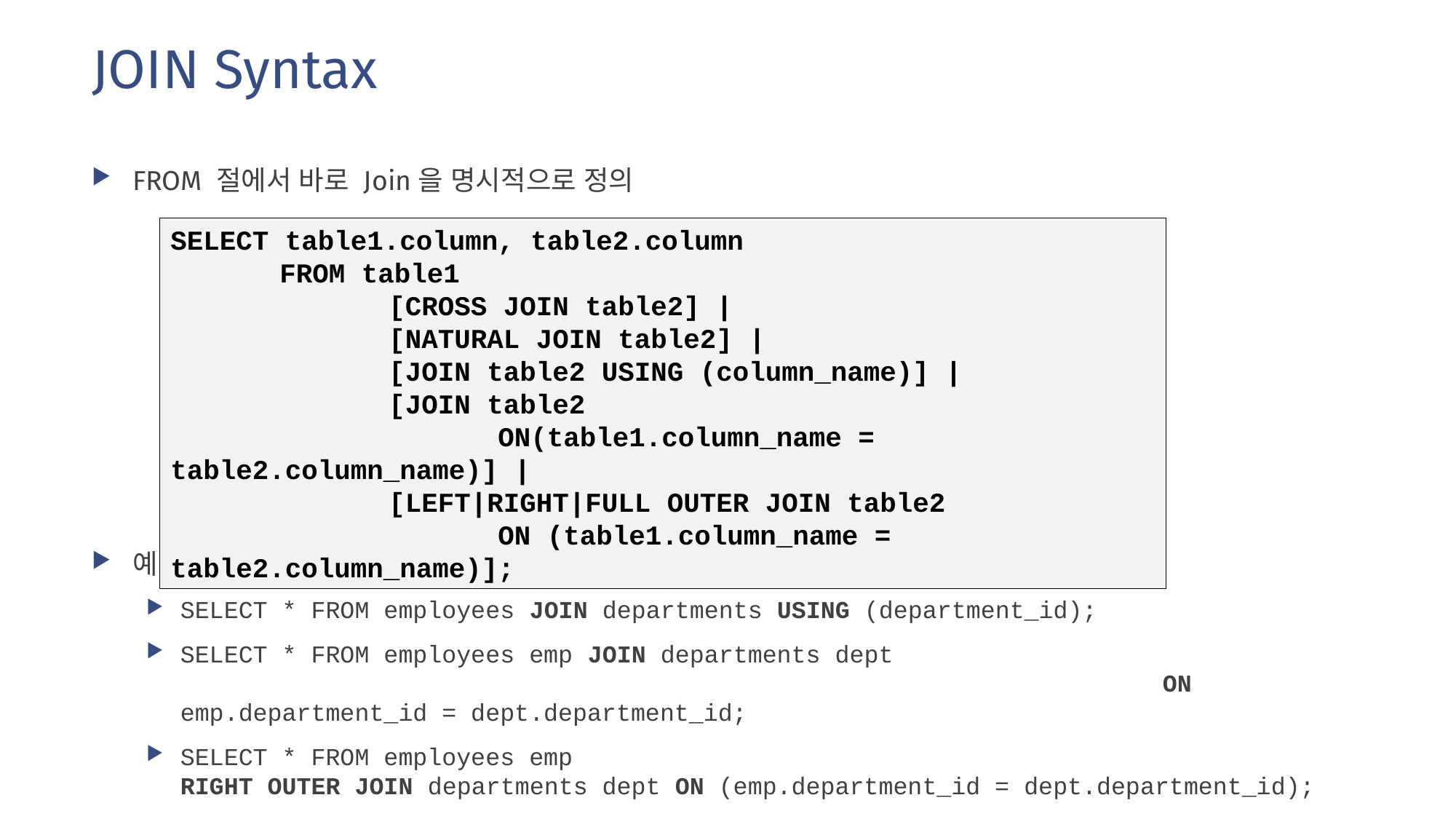

# JOIN Syntax
FROM 절에서 바로 Join을 명시적으로 정의

예
SELECT * FROM employees JOIN departments USING (department_id);
SELECT * FROM employees emp JOIN departments dept
									ON emp.department_id = dept.department_id;
SELECT * FROM employees emp
RIGHT OUTER JOIN departments dept ON (emp.department_id = dept.department_id);
SELECT table1.column, table2.column
	FROM table1
		[CROSS JOIN table2] |
		[NATURAL JOIN table2] |
		[JOIN table2 USING (column_name)] |
		[JOIN table2
			ON(table1.column_name = table2.column_name)] |
		[LEFT|RIGHT|FULL OUTER JOIN table2
			ON (table1.column_name = table2.column_name)];